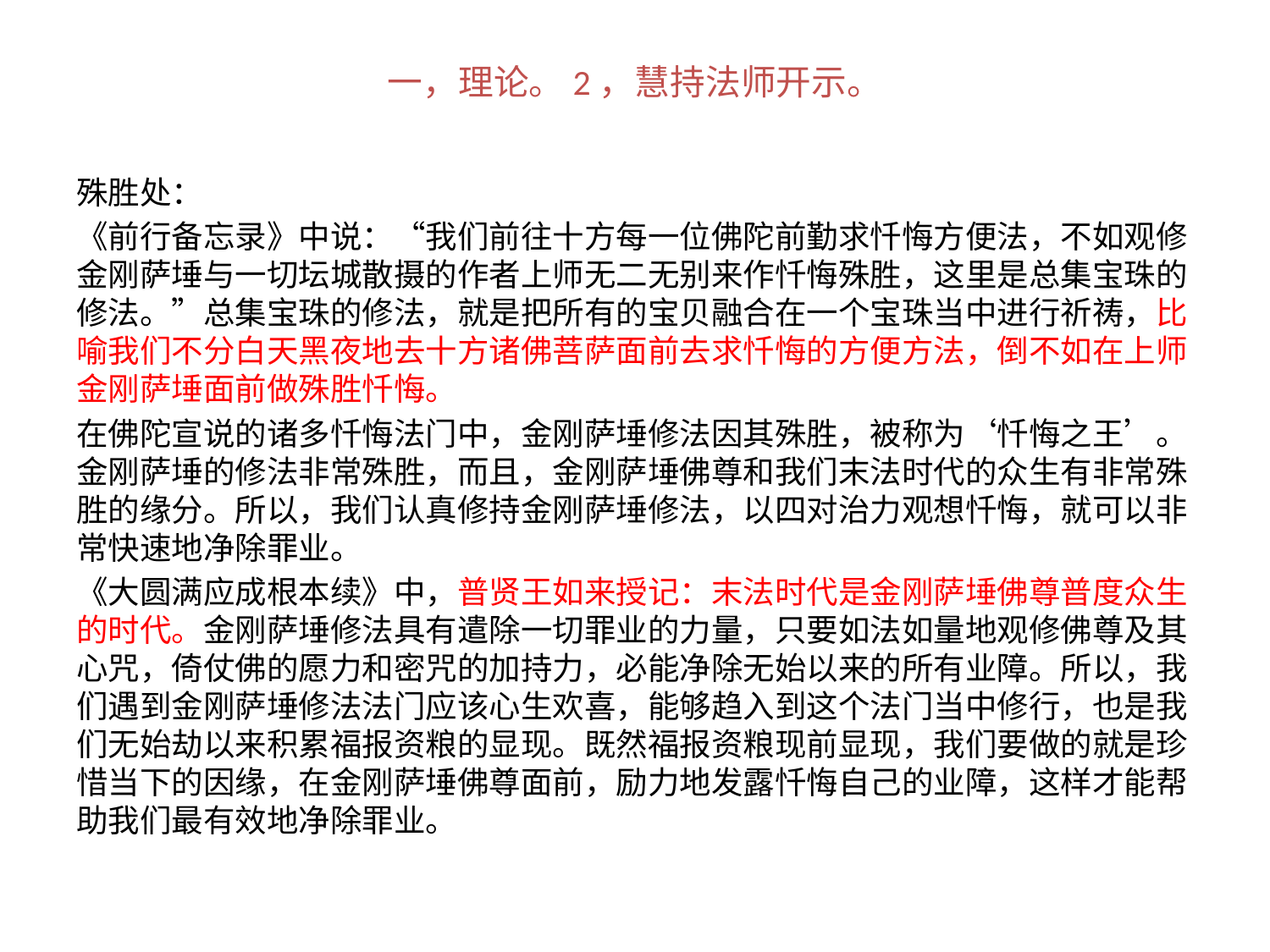

# 一，理论。2，慧持法师开示。
殊胜处：
《前行备忘录》中说：“我们前往十方每一位佛陀前勤求忏悔方便法，不如观修金刚萨埵与一切坛城散摄的作者上师无二无别来作忏悔殊胜，这里是总集宝珠的修法。”总集宝珠的修法，就是把所有的宝贝融合在一个宝珠当中进行祈祷，比喻我们不分白天黑夜地去十方诸佛菩萨面前去求忏悔的方便方法，倒不如在上师金刚萨埵面前做殊胜忏悔。
在佛陀宣说的诸多忏悔法门中，金刚萨埵修法因其殊胜，被称为‘忏悔之王’。金刚萨埵的修法非常殊胜，而且，金刚萨埵佛尊和我们末法时代的众生有非常殊胜的缘分。所以，我们认真修持金刚萨埵修法，以四对治力观想忏悔，就可以非常快速地净除罪业。
《大圆满应成根本续》中，普贤王如来授记：末法时代是金刚萨埵佛尊普度众生的时代。金刚萨埵修法具有遣除一切罪业的力量，只要如法如量地观修佛尊及其心咒，倚仗佛的愿力和密咒的加持力，必能净除无始以来的所有业障。所以，我们遇到金刚萨埵修法法门应该心生欢喜，能够趋入到这个法门当中修行，也是我们无始劫以来积累福报资粮的显现。既然福报资粮现前显现，我们要做的就是珍惜当下的因缘，在金刚萨埵佛尊面前，励力地发露忏悔自己的业障，这样才能帮助我们最有效地净除罪业。